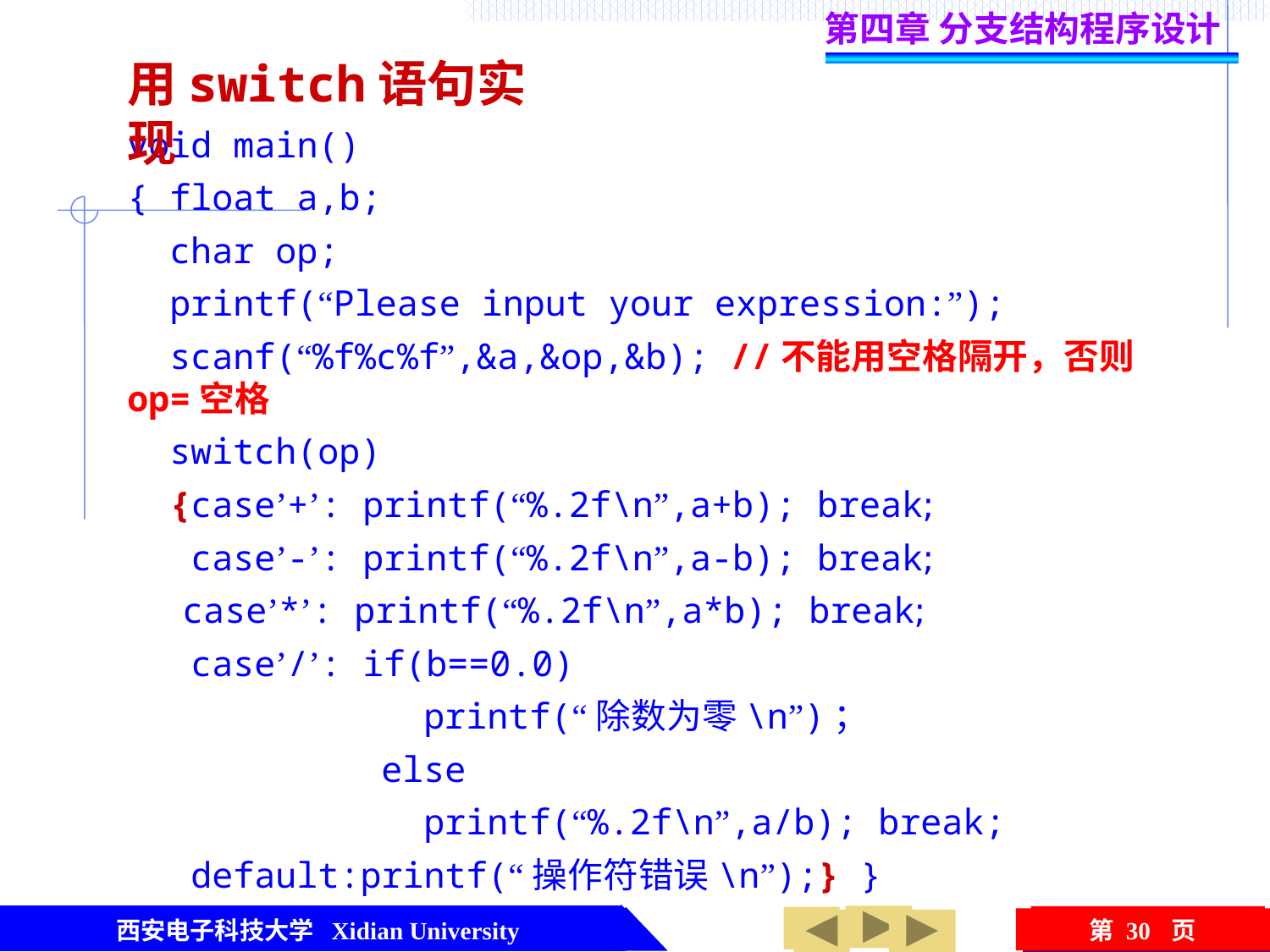

第四章 分支结构程序设计

用switch语句实现
void main()
{ float a,b;
  char op;
  printf(“Please input your expression:”);
  scanf(“%f%c%f”,&a,&op,&b); //不能用空格隔开，否则op=空格
  switch(op)
  {case’+’: printf(“%.2f\n”,a+b); break;
   case’-’: printf(“%.2f\n”,a-b); break;
     case’*’: printf(“%.2f\n”,a*b); break;
   case’/’: if(b==0.0)
              printf(“除数为零\n”)；
            else
              printf(“%.2f\n”,a/b); break;
   default:printf(“操作符错误\n”);} }

西安电子科技大学  Xidian University
第 30 页